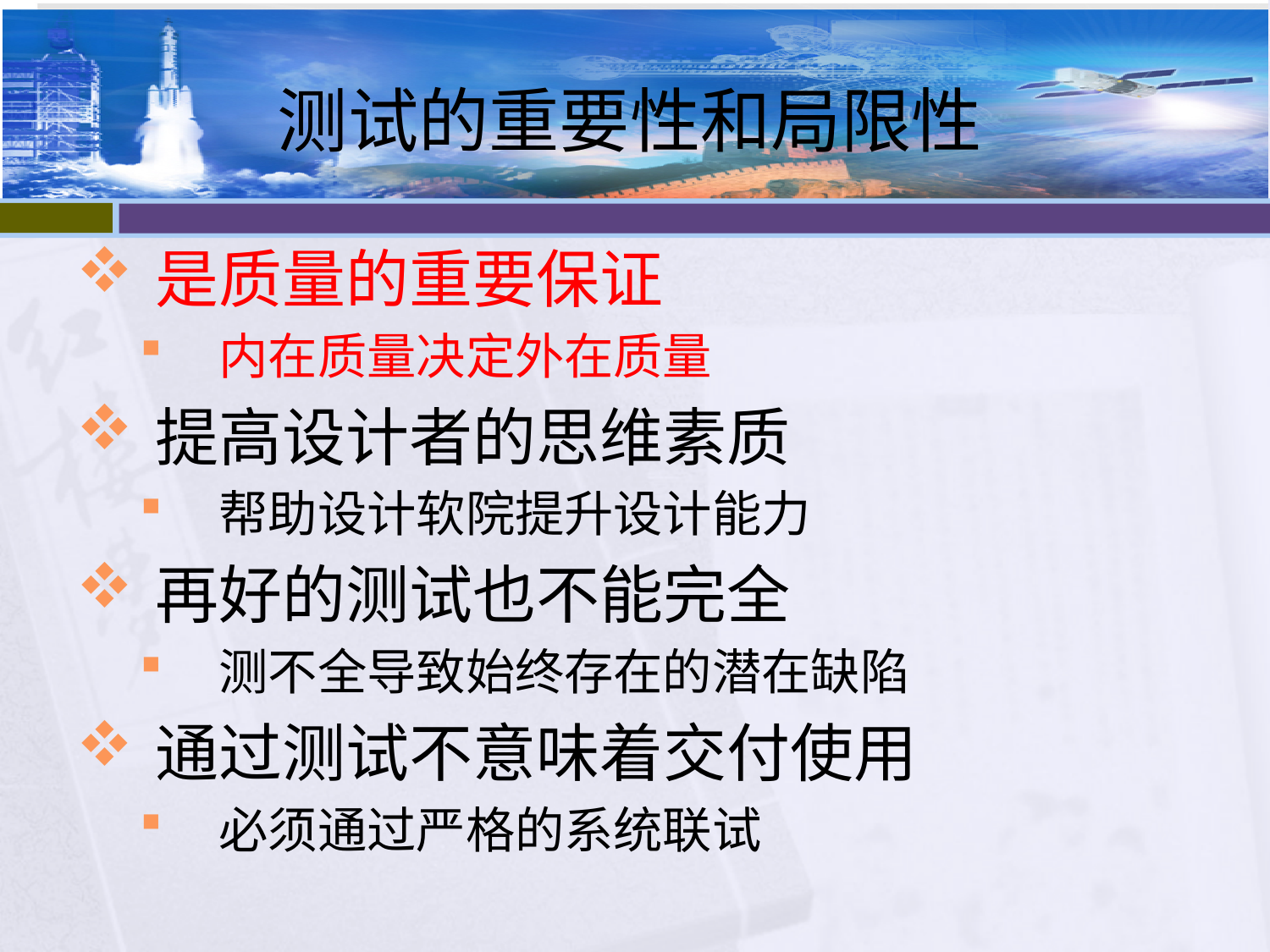

# 测试的重要性和局限性

是质量的重要保证
内在质量决定外在质量
提高设计者的思维素质
帮助设计软院提升设计能力
再好的测试也不能完全
测不全导致始终存在的潜在缺陷
通过测试不意味着交付使用
必须通过严格的系统联试